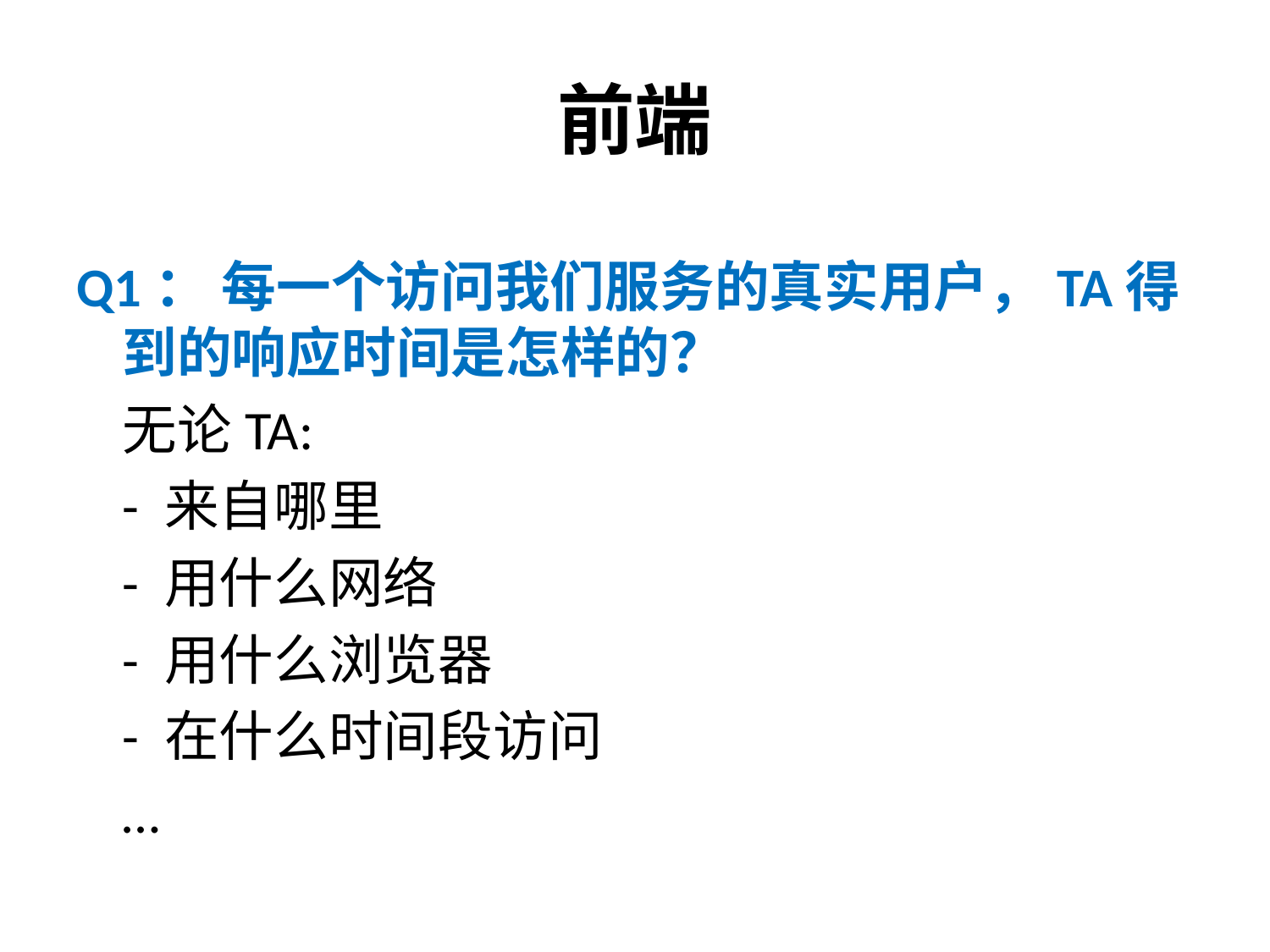

# 前端
Q1： 每一个访问我们服务的真实用户，TA得到的响应时间是怎样的？
	无论TA:
		- 来自哪里
		- 用什么网络
		- 用什么浏览器
		- 在什么时间段访问
		…